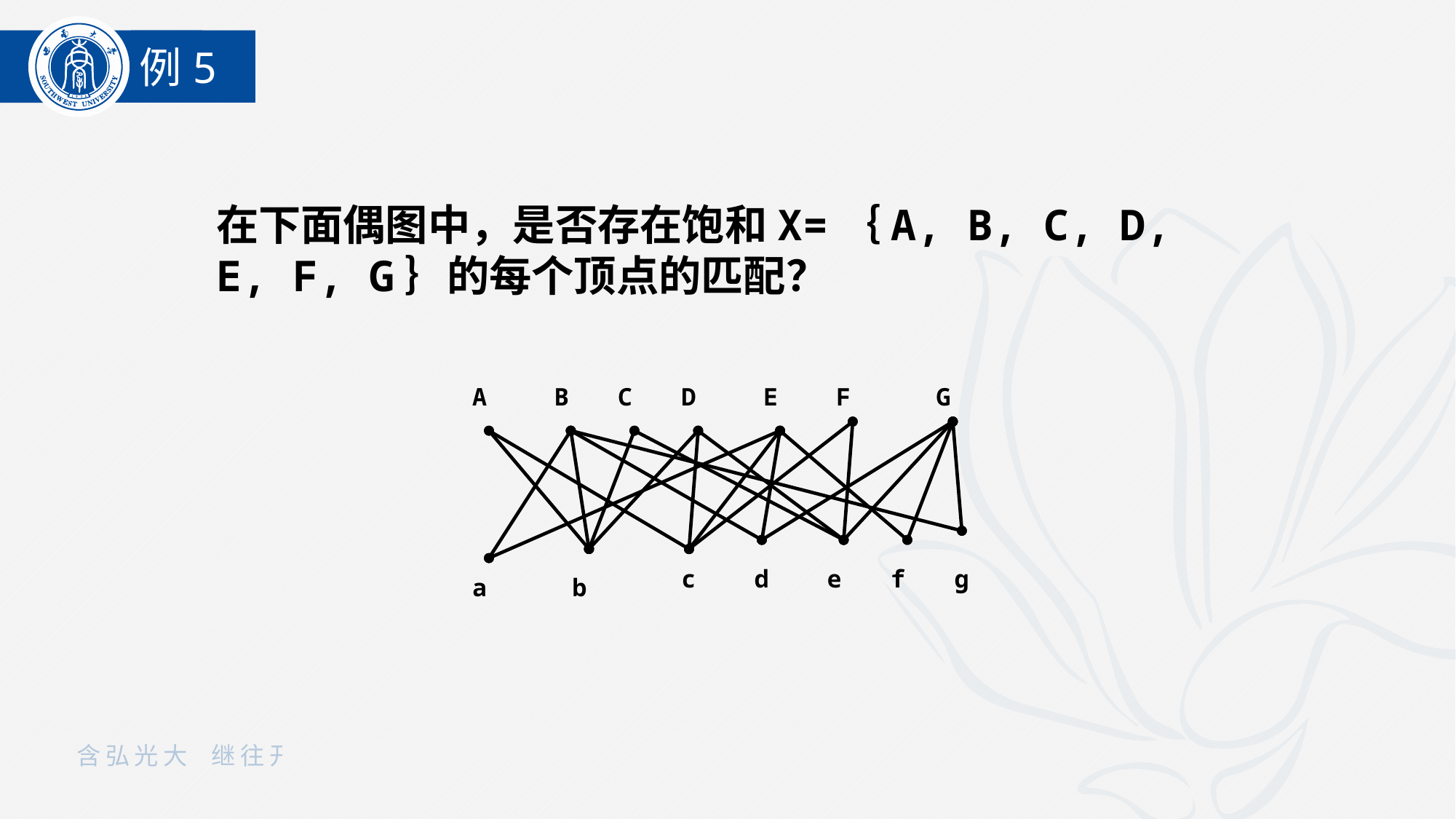

例5
在下面偶图中，是否存在饱和X=｛A, B, C, D, E, F, G｝的每个顶点的匹配？
A
B
C
D
E
F
G

c
d
e
f
g
a
b